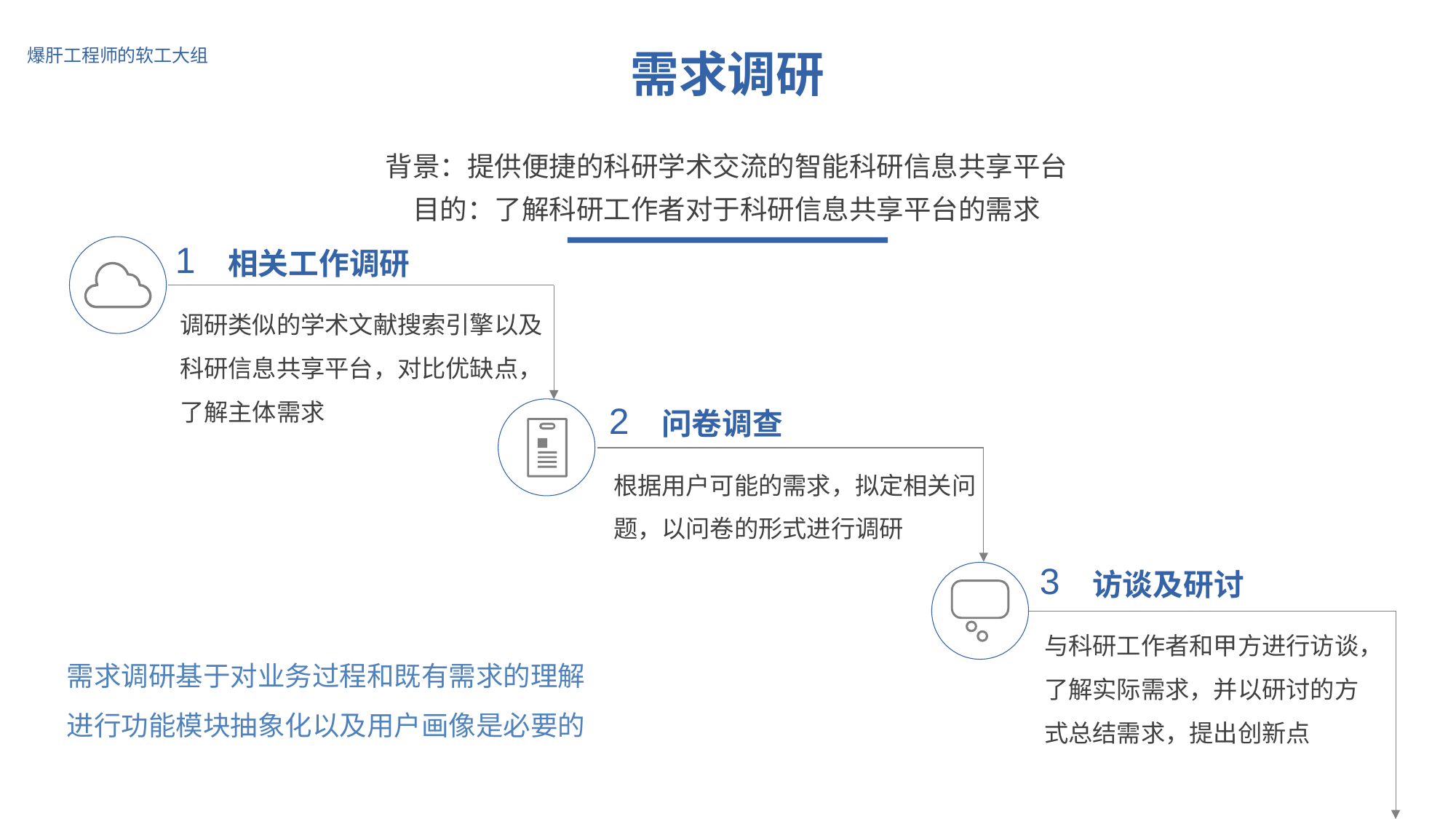

爆肝工程师的软工大组
需求调研
背景：提供便捷的科研学术交流的智能科研信息共享平台
目的：了解科研工作者对于科研信息共享平台的需求
1

相关工作调研
调研类似的学术文献搜索引擎以及科研信息共享平台，对比优缺点，了解主体需求
2

问卷调查
根据用户可能的需求，拟定相关问题，以问卷的形式进行调研
3
访谈及研讨

与科研工作者和甲方进行访谈，了解实际需求，并以研讨的方式总结需求，提出创新点
需求调研基于对业务过程和既有需求的理解进行功能模块抽象化以及用户画像是必要的